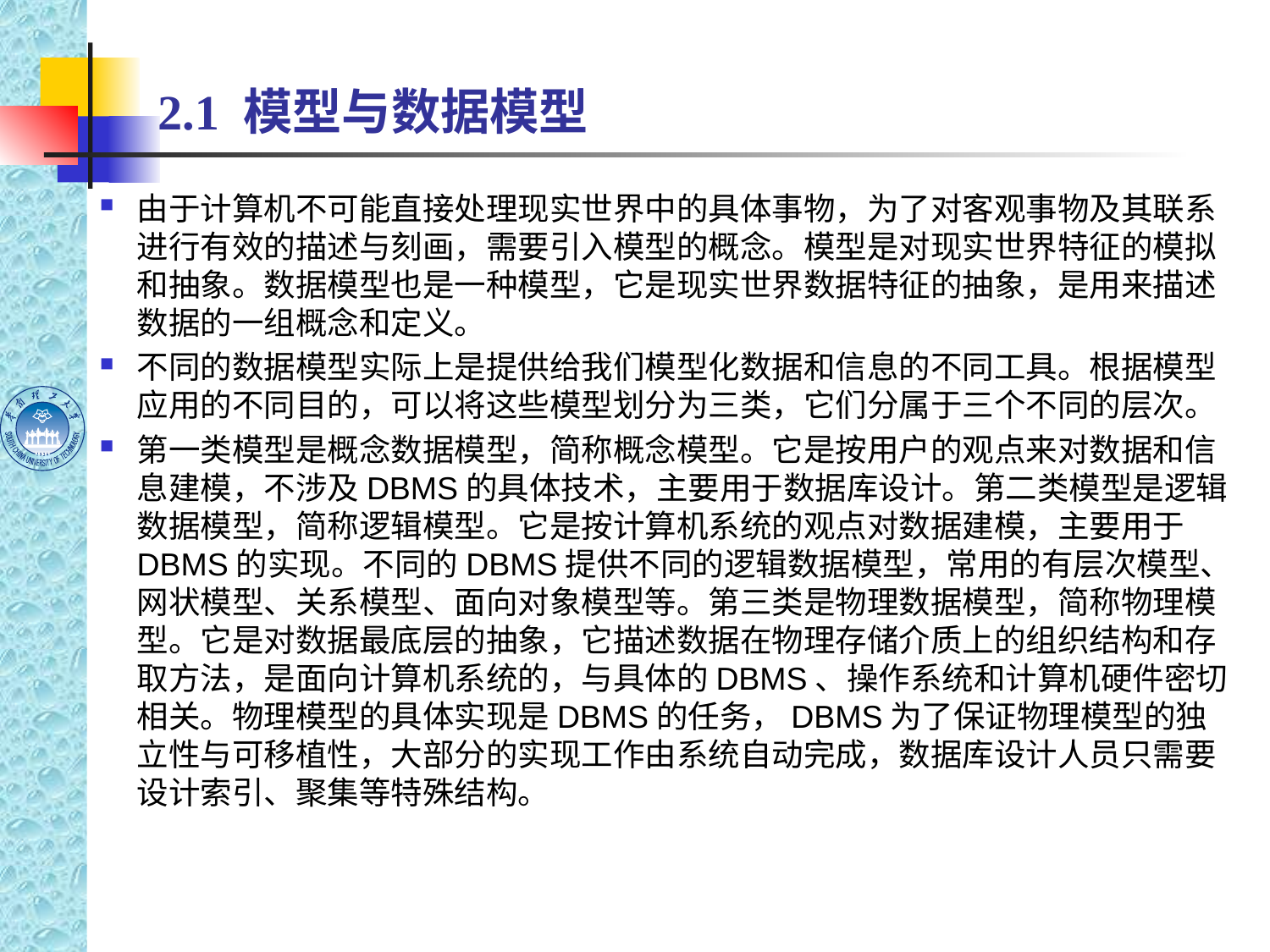

# 2.1 模型与数据模型
由于计算机不可能直接处理现实世界中的具体事物，为了对客观事物及其联系进行有效的描述与刻画，需要引入模型的概念。模型是对现实世界特征的模拟和抽象。数据模型也是一种模型，它是现实世界数据特征的抽象，是用来描述数据的一组概念和定义。
不同的数据模型实际上是提供给我们模型化数据和信息的不同工具。根据模型应用的不同目的，可以将这些模型划分为三类，它们分属于三个不同的层次。
第一类模型是概念数据模型，简称概念模型。它是按用户的观点来对数据和信息建模，不涉及DBMS的具体技术，主要用于数据库设计。第二类模型是逻辑数据模型，简称逻辑模型。它是按计算机系统的观点对数据建模，主要用于DBMS的实现。不同的DBMS提供不同的逻辑数据模型，常用的有层次模型、网状模型、关系模型、面向对象模型等。第三类是物理数据模型，简称物理模型。它是对数据最底层的抽象，它描述数据在物理存储介质上的组织结构和存取方法，是面向计算机系统的，与具体的DBMS、操作系统和计算机硬件密切相关。物理模型的具体实现是DBMS的任务，DBMS为了保证物理模型的独立性与可移植性，大部分的实现工作由系统自动完成，数据库设计人员只需要设计索引、聚集等特殊结构。